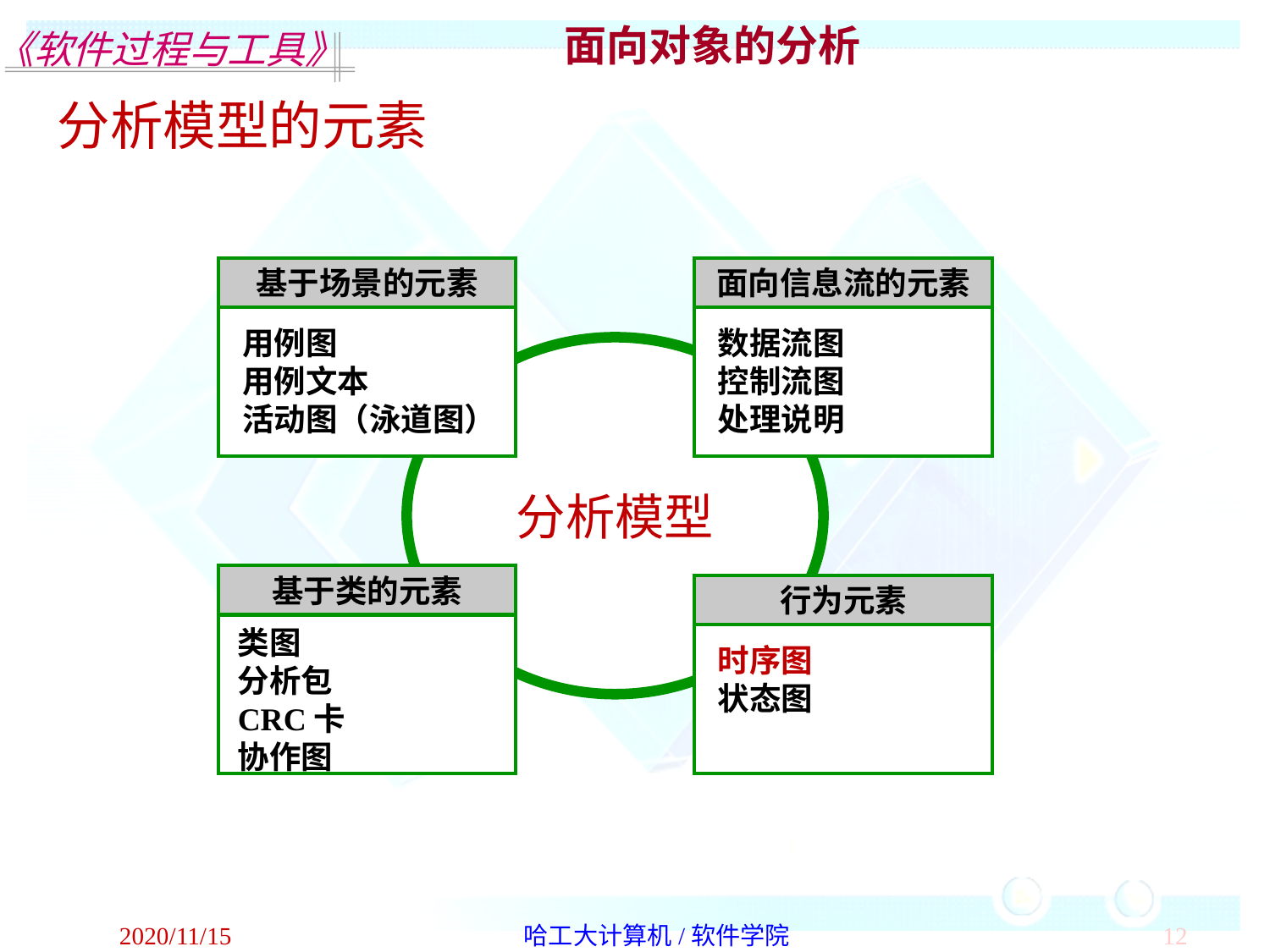

面向对象的分析
分析模型的元素
基于场景的元素
面向信息流的元素

用例图
用例文本
活动图（泳道图）
数据流图
控制流图
处理说明
分析模型
基于类的元素
行为元素

类图
分析包
CRC卡
协作图

时序图
状态图